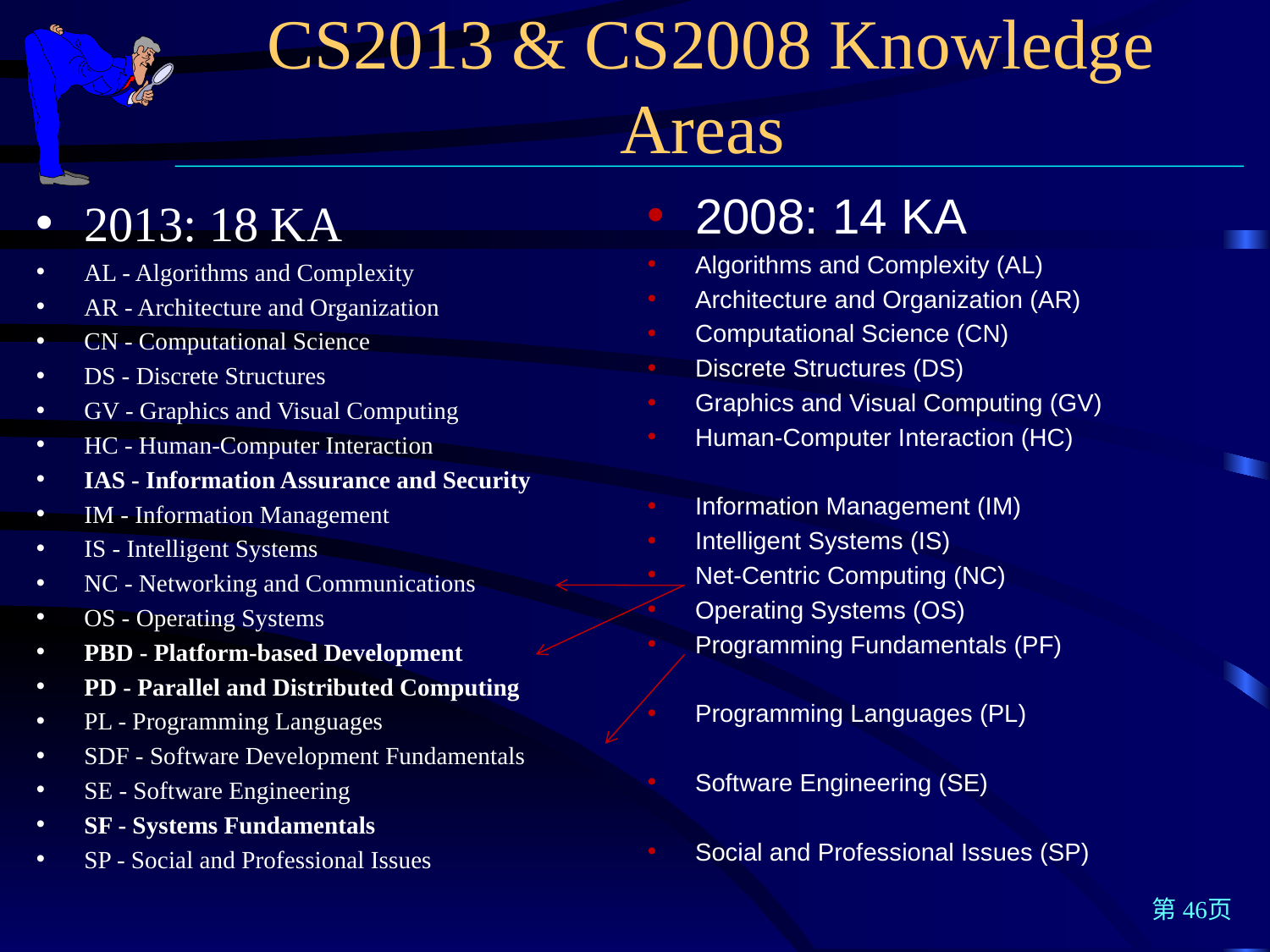

CS2013 & CS2008 Knowledge Areas
2008: 14 KA
Algorithms and Complexity (AL)
Architecture and Organization (AR)
Computational Science (CN)
Discrete Structures (DS)
Graphics and Visual Computing (GV)
Human-Computer Interaction (HC)

Information Management (IM)
Intelligent Systems (IS)
Net-Centric Computing (NC)
Operating Systems (OS)
Programming Fundamentals (PF)

Programming Languages (PL)

Software Engineering (SE)

Social and Professional Issues (SP)

2013: 18 KA
AL - Algorithms and Complexity
AR - Architecture and Organization
CN - Computational Science
DS - Discrete Structures
GV - Graphics and Visual Computing
HC - Human-Computer Interaction
IAS - Information Assurance and Security
IM - Information Management
IS - Intelligent Systems
NC - Networking and Communications
OS - Operating Systems
PBD - Platform-based Development
PD - Parallel and Distributed Computing
PL - Programming Languages
SDF - Software Development Fundamentals
SE - Software Engineering
SF - Systems Fundamentals
SP - Social and Professional Issues
第46页